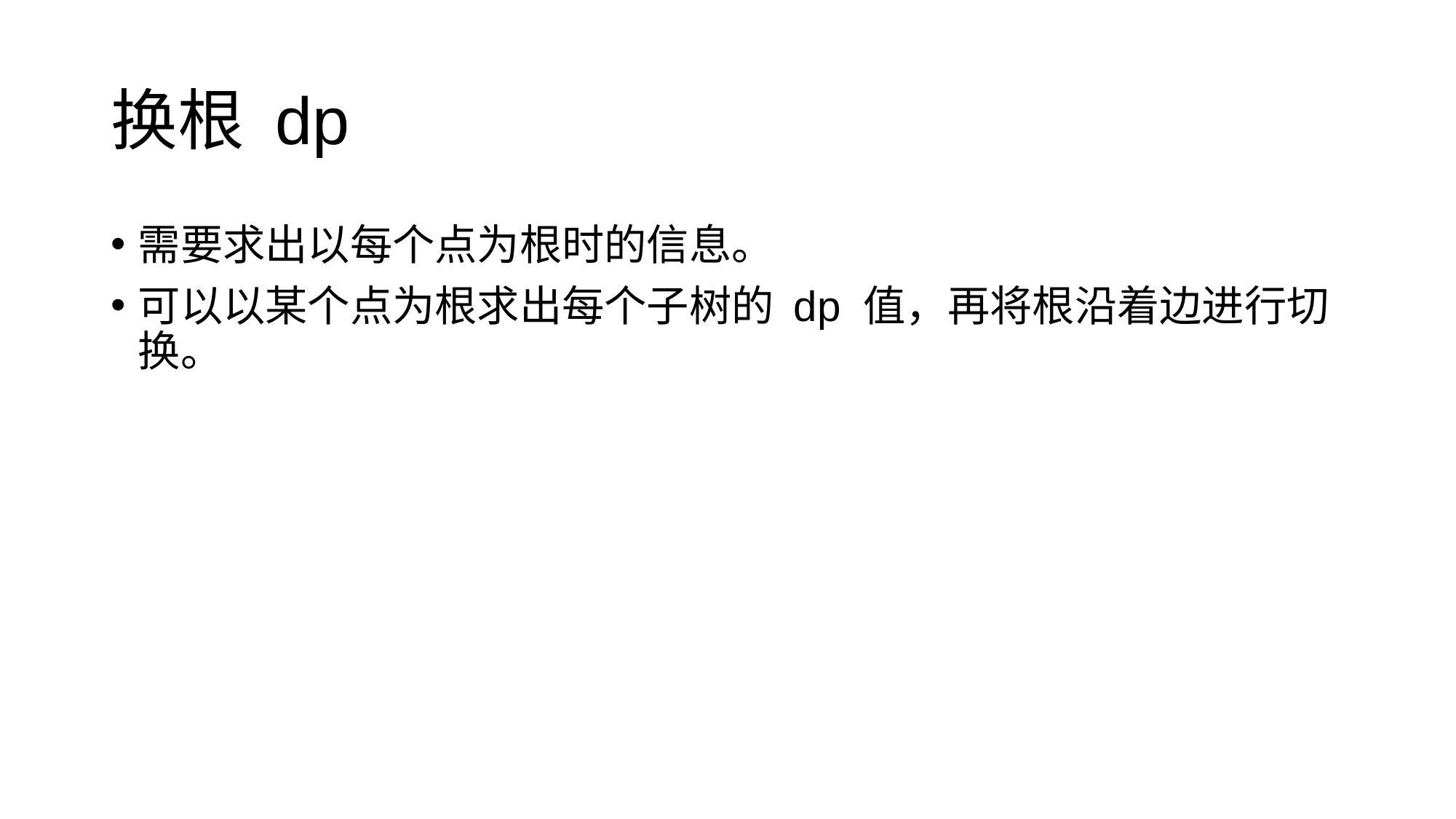

# 换根 dp
需要求出以每个点为根时的信息。
可以以某个点为根求出每个子树的 dp 值，再将根沿着边进行切换。